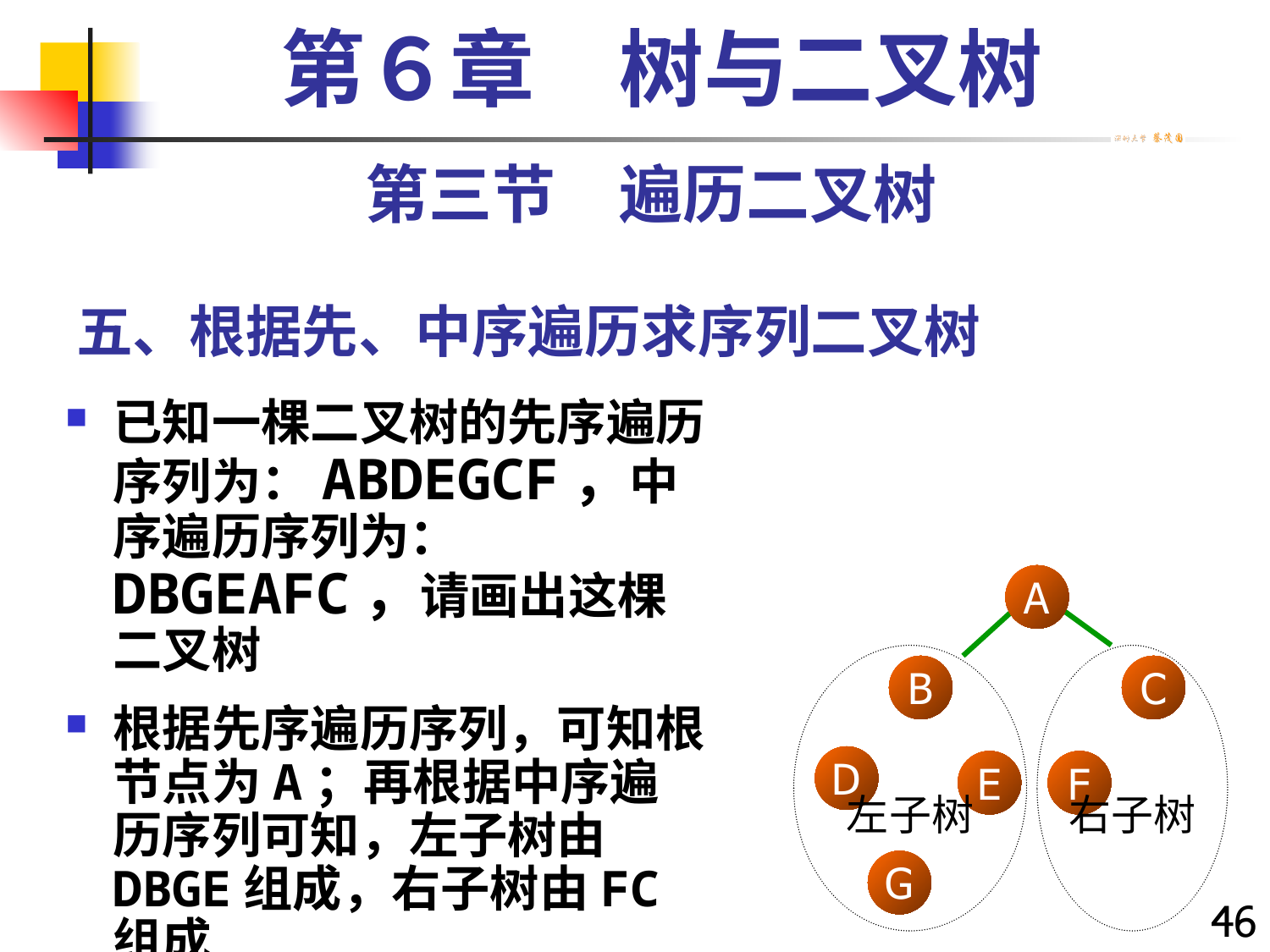

第６章　树与二叉树
第三节　遍历二叉树
# 五、根据先、中序遍历求序列二叉树
已知一棵二叉树的先序遍历序列为：ABDEGCF，中序遍历序列为：DBGEAFC，请画出这棵二叉树
根据先序遍历序列，可知根节点为A；再根据中序遍历序列可知，左子树由DBGE组成，右子树由FC组成
A

左子树

右子树
B
C
D
E
F
G
46